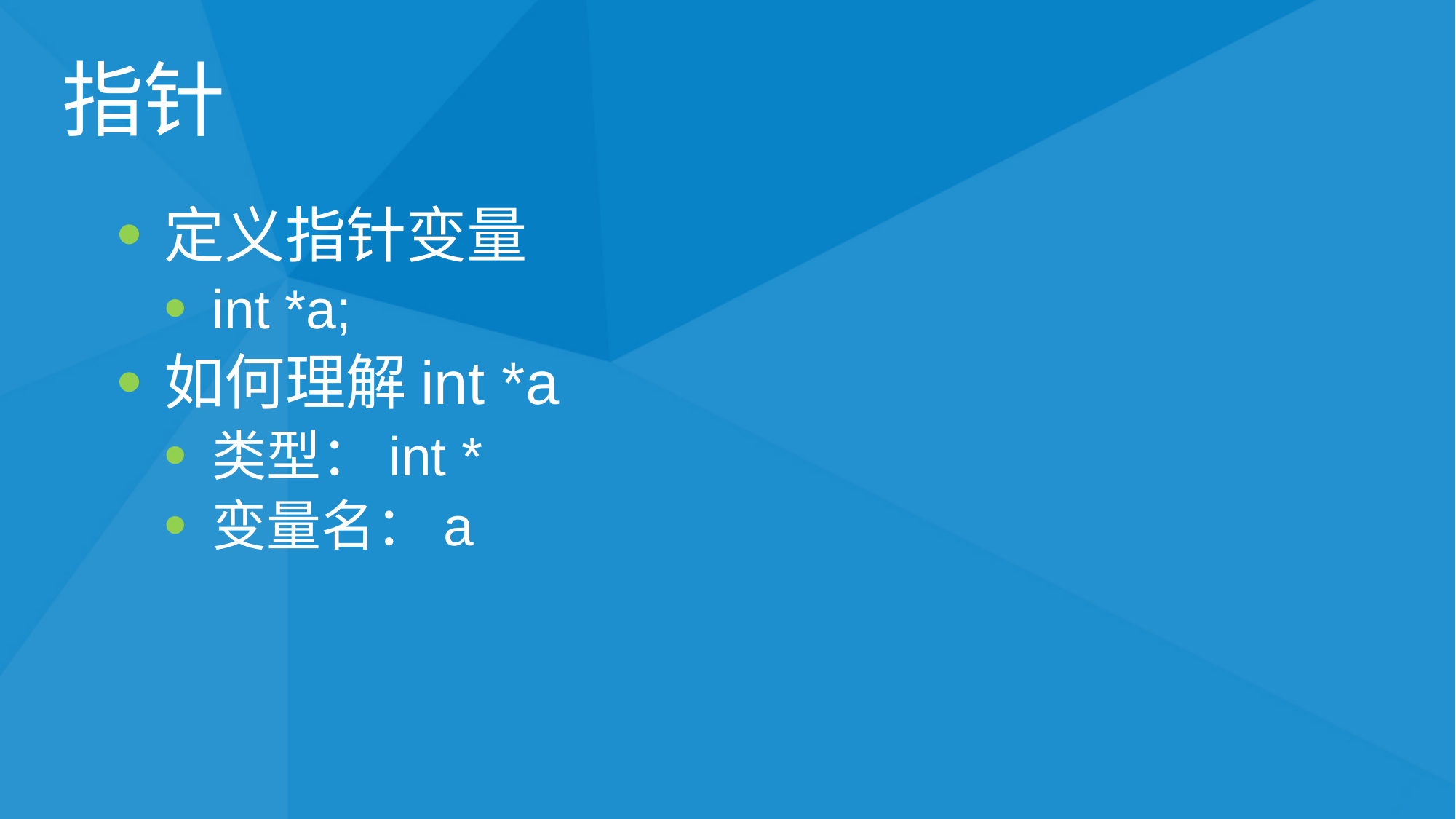

# 指针
定义指针变量
int *a;
如何理解int *a
类型：int *
变量名：a